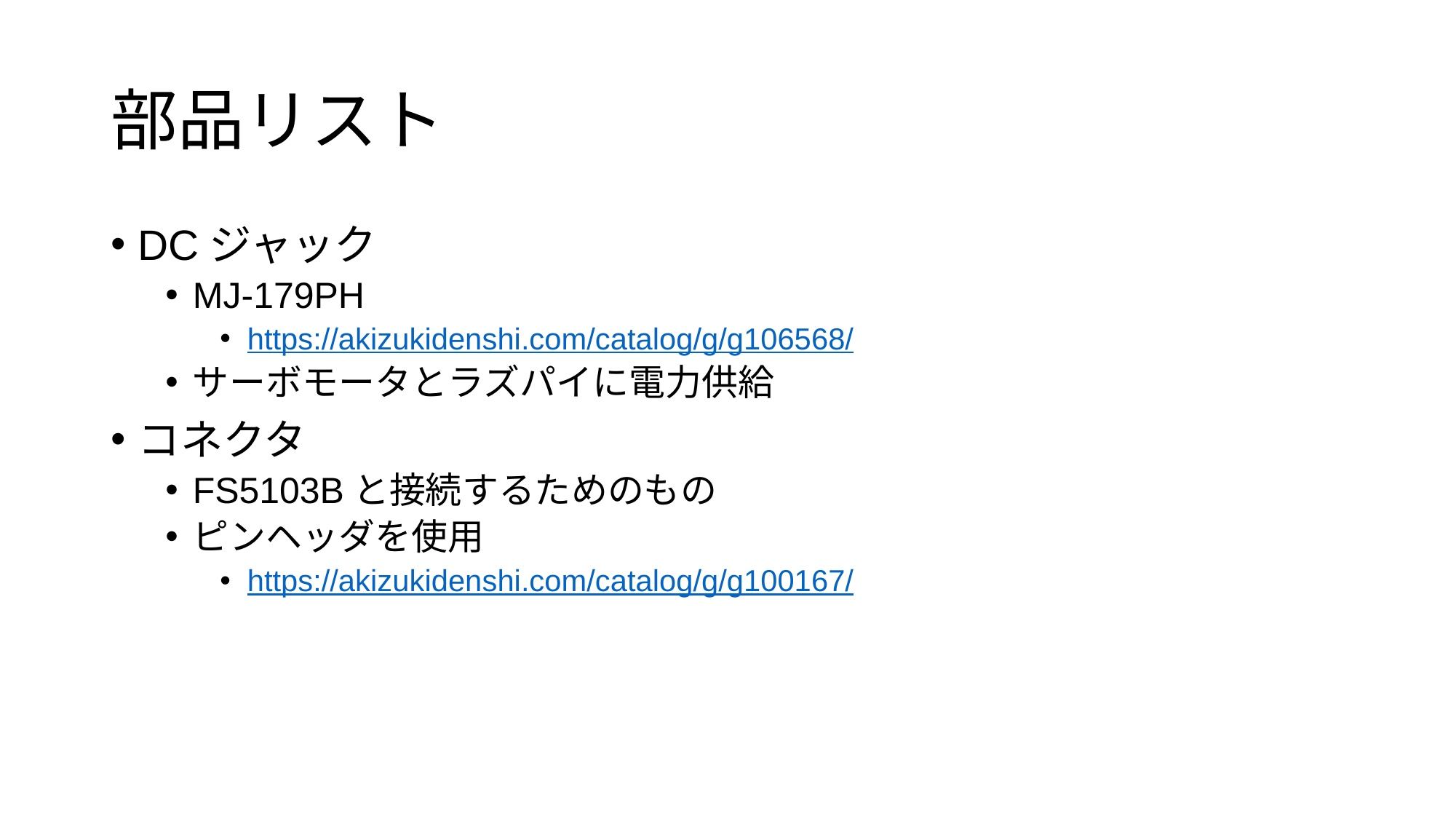

# 部品リスト
DCジャック
MJ-179PH
https://akizukidenshi.com/catalog/g/g106568/
サーボモータとラズパイに電力供給
コネクタ
FS5103Bと接続するためのもの
ピンヘッダを使用
https://akizukidenshi.com/catalog/g/g100167/